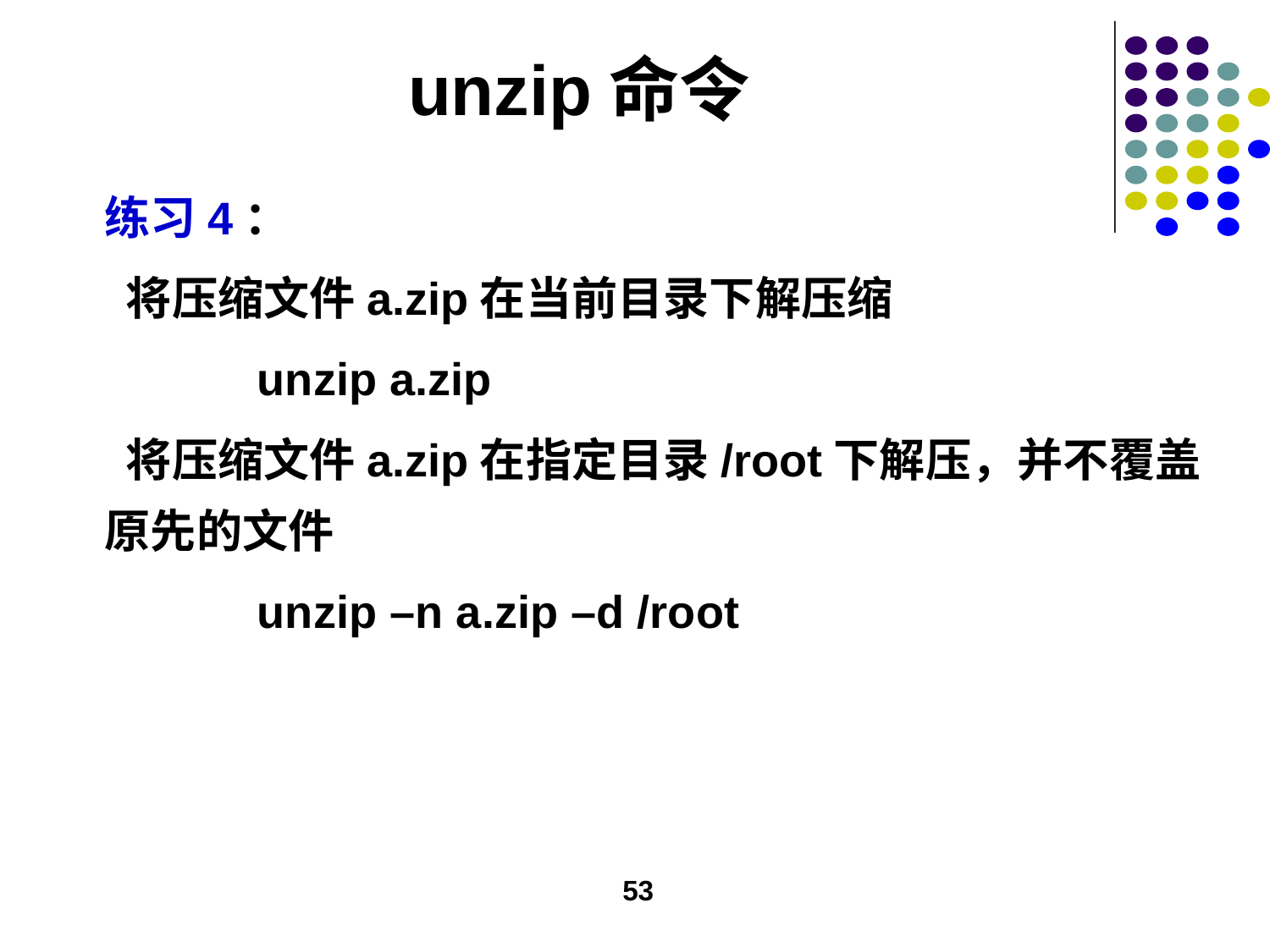

# unzip命令
练习4：
 将压缩文件a.zip在当前目录下解压缩
            unzip a.zip
 将压缩文件a.zip在指定目录/root下解压，并不覆盖原先的文件
            unzip –n a.zip –d /root

53